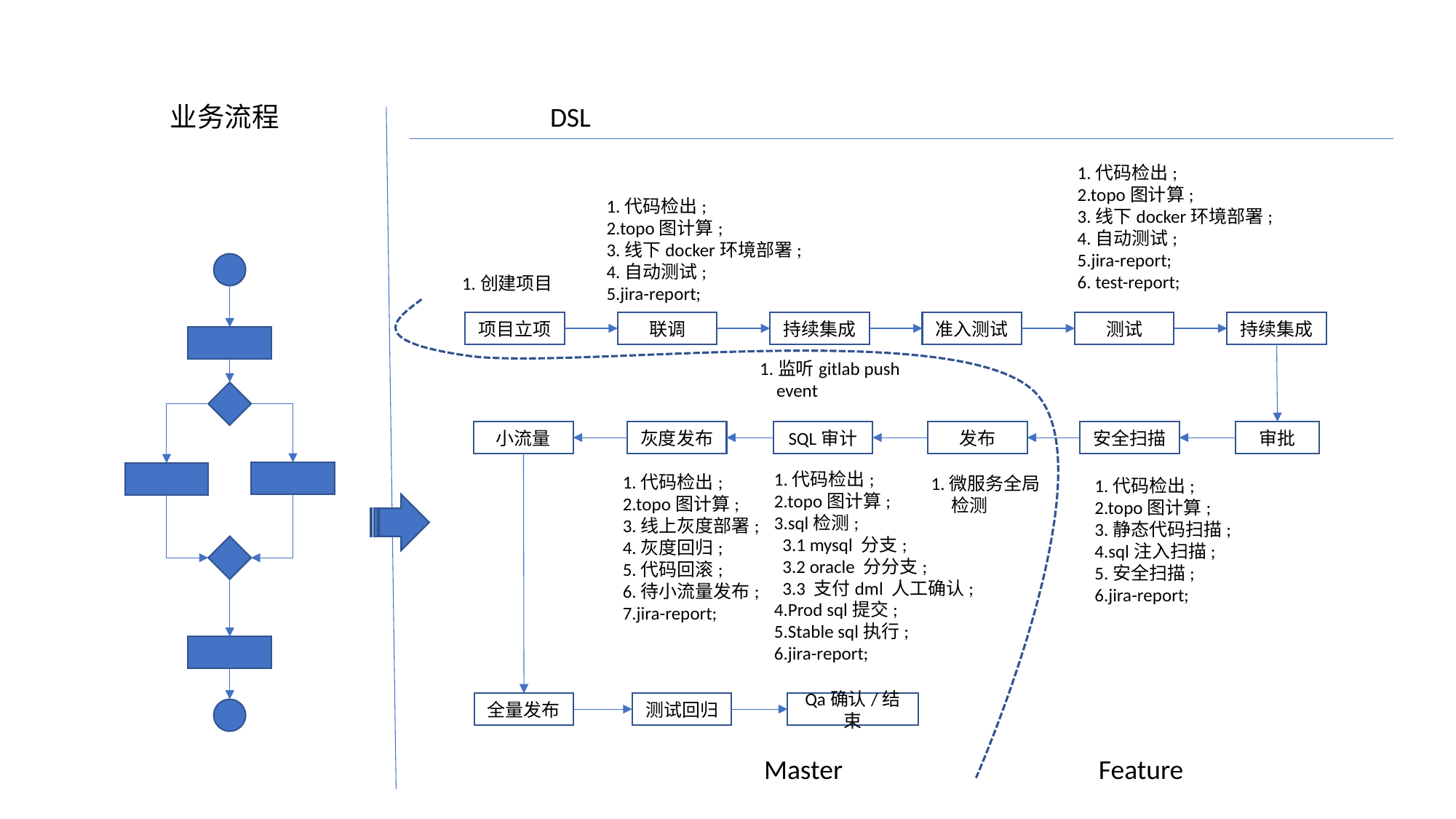

业务流程
DSL
1.代码检出;
2.topo图计算;
3.线下docker环境部署;
4.自动测试;
5.jira-report;
6. test-report;
1.代码检出;
2.topo图计算;
3.线下docker环境部署;
4.自动测试;
5.jira-report;

1.创建项目

项目立项
联调
持续集成
准入测试
测试
持续集成

1.监听gitlab push
    event

小流量
灰度发布
SQL审计
发布
安全扫描
审批

1.代码检出;
2.topo图计算;
3.sql检测;
  3.1 mysql 分支;
  3.2 oracle 分分支;
  3.3 支付dml 人工确认;
4.Prod sql提交;
5.Stable sql执行;
6.jira-report;

1.代码检出;
2.topo图计算;
3.线上灰度部署;
4.灰度回归;
5.代码回滚;
6.待小流量发布;
7.jira-report;
1.微服务全局
    检测
1.代码检出;
2.topo图计算;
3.静态代码扫描;
4.sql注入扫描;
5.安全扫描;
6.jira-report;

全量发布
测试回归
Qa确认/结束

Master
Feature